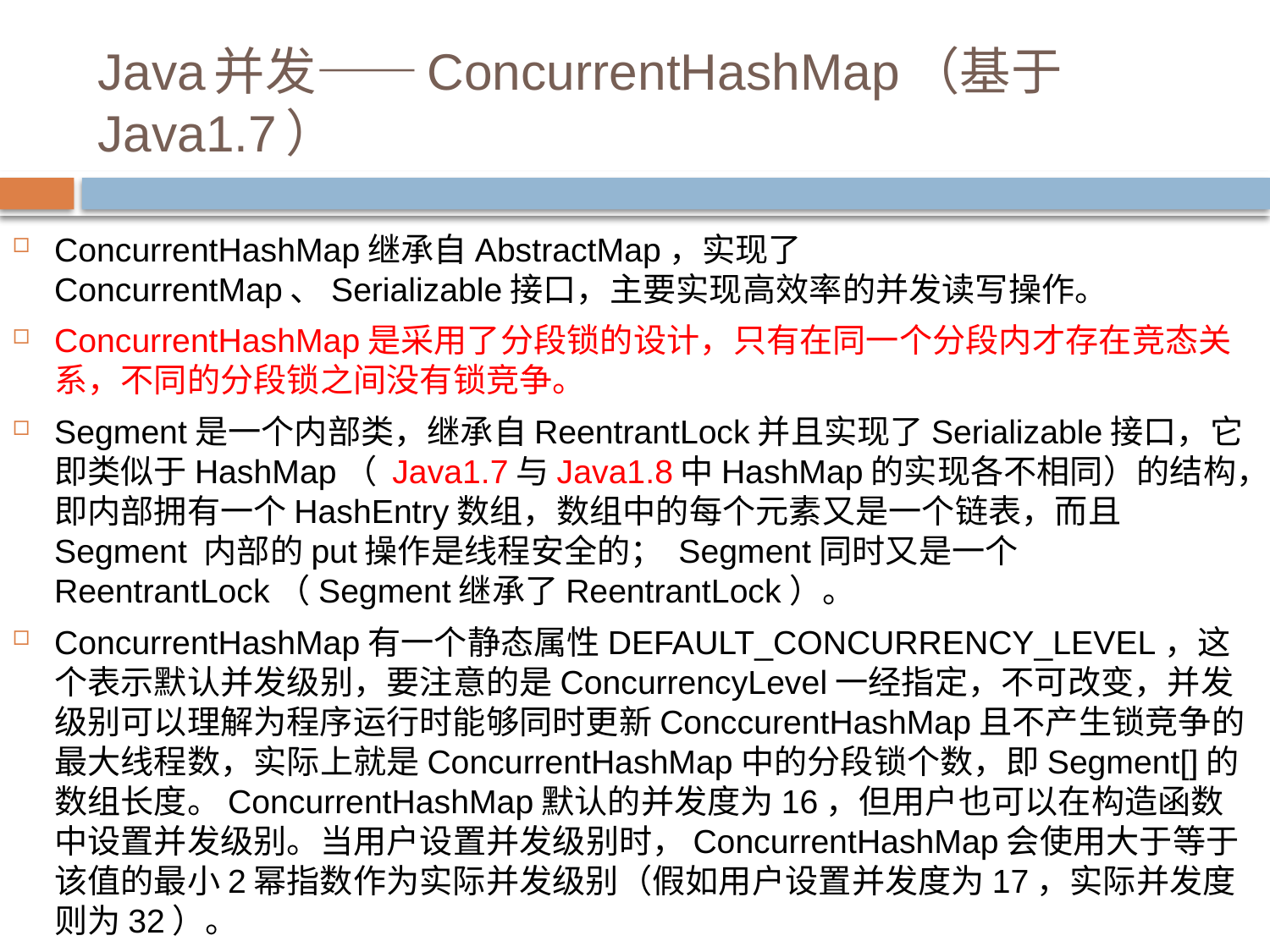

# Java并发——ConcurrentHashMap（基于Java1.7）
ConcurrentHashMap继承自AbstractMap，实现了ConcurrentMap、Serializable接口，主要实现高效率的并发读写操作。
ConcurrentHashMap是采用了分段锁的设计，只有在同一个分段内才存在竞态关系，不同的分段锁之间没有锁竞争。
Segment是一个内部类，继承自ReentrantLock并且实现了Serializable接口，它即类似于HashMap（ Java1.7与Java1.8中HashMap的实现各不相同）的结构，即内部拥有一个HashEntry数组，数组中的每个元素又是一个链表，而且Segment 内部的put操作是线程安全的； Segment同时又是一个ReentrantLock（Segment继承了ReentrantLock）。
ConcurrentHashMap有一个静态属性DEFAULT_CONCURRENCY_LEVEL，这个表示默认并发级别，要注意的是ConcurrencyLevel一经指定，不可改变，并发级别可以理解为程序运行时能够同时更新ConccurentHashMap且不产生锁竞争的最大线程数，实际上就是ConcurrentHashMap中的分段锁个数，即Segment[]的数组长度。ConcurrentHashMap默认的并发度为16，但用户也可以在构造函数中设置并发级别。当用户设置并发级别时，ConcurrentHashMap会使用大于等于该值的最小2幂指数作为实际并发级别（假如用户设置并发度为17，实际并发度则为32）。